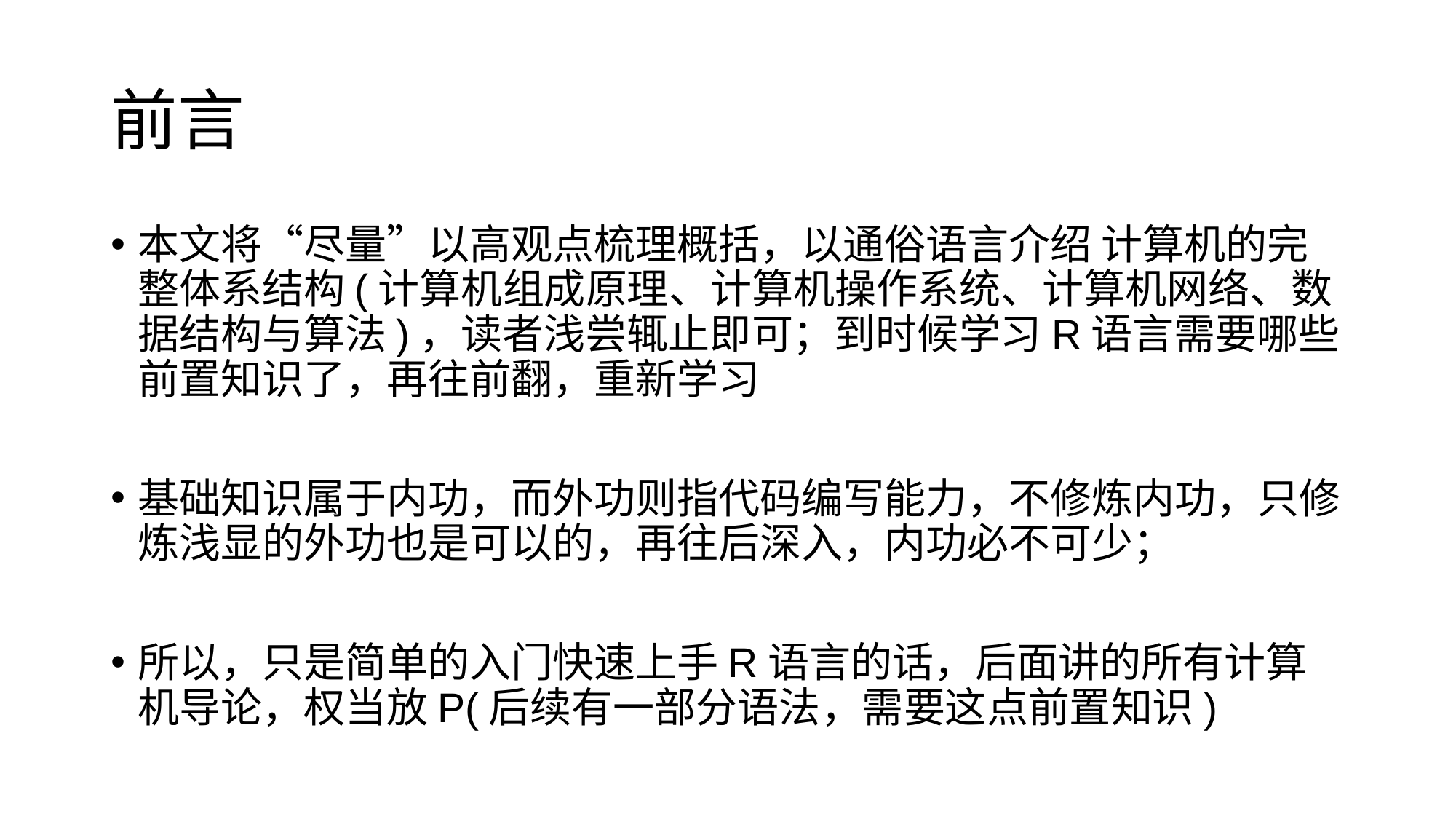

# 前言
本文将“尽量”以高观点梳理概括，以通俗语言介绍 计算机的完整体系结构(计算机组成原理、计算机操作系统、计算机网络、数据结构与算法)，读者浅尝辄止即可；到时候学习R语言需要哪些前置知识了，再往前翻，重新学习

基础知识属于内功，而外功则指代码编写能力，不修炼内功，只修炼浅显的外功也是可以的，再往后深入，内功必不可少；

所以，只是简单的入门快速上手R语言的话，后面讲的所有计算机导论，权当放P(后续有一部分语法，需要这点前置知识)